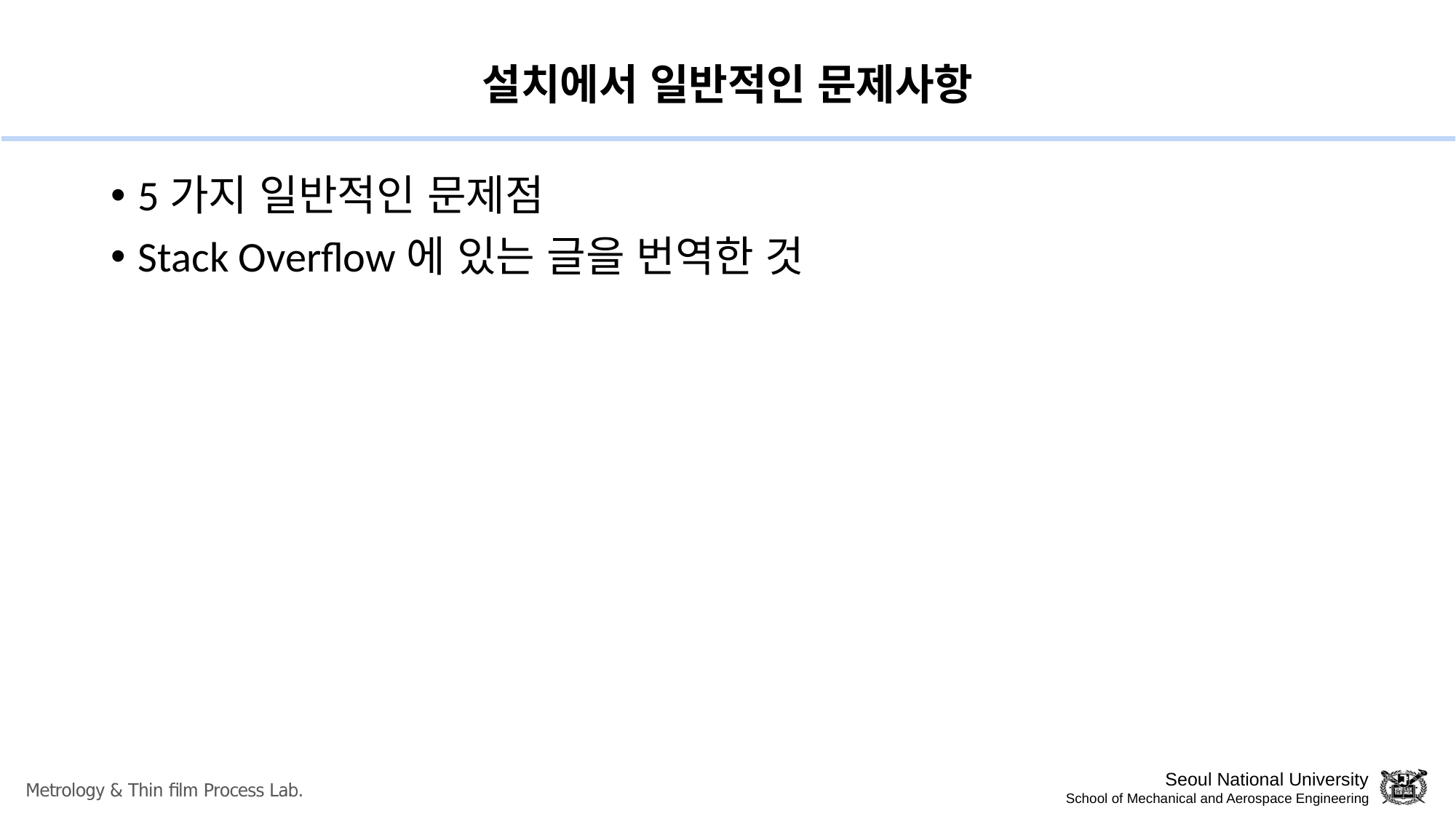

# 설치에서 일반적인 문제사항
5가지 일반적인 문제점
Stack Overflow에 있는 글을 번역한 것